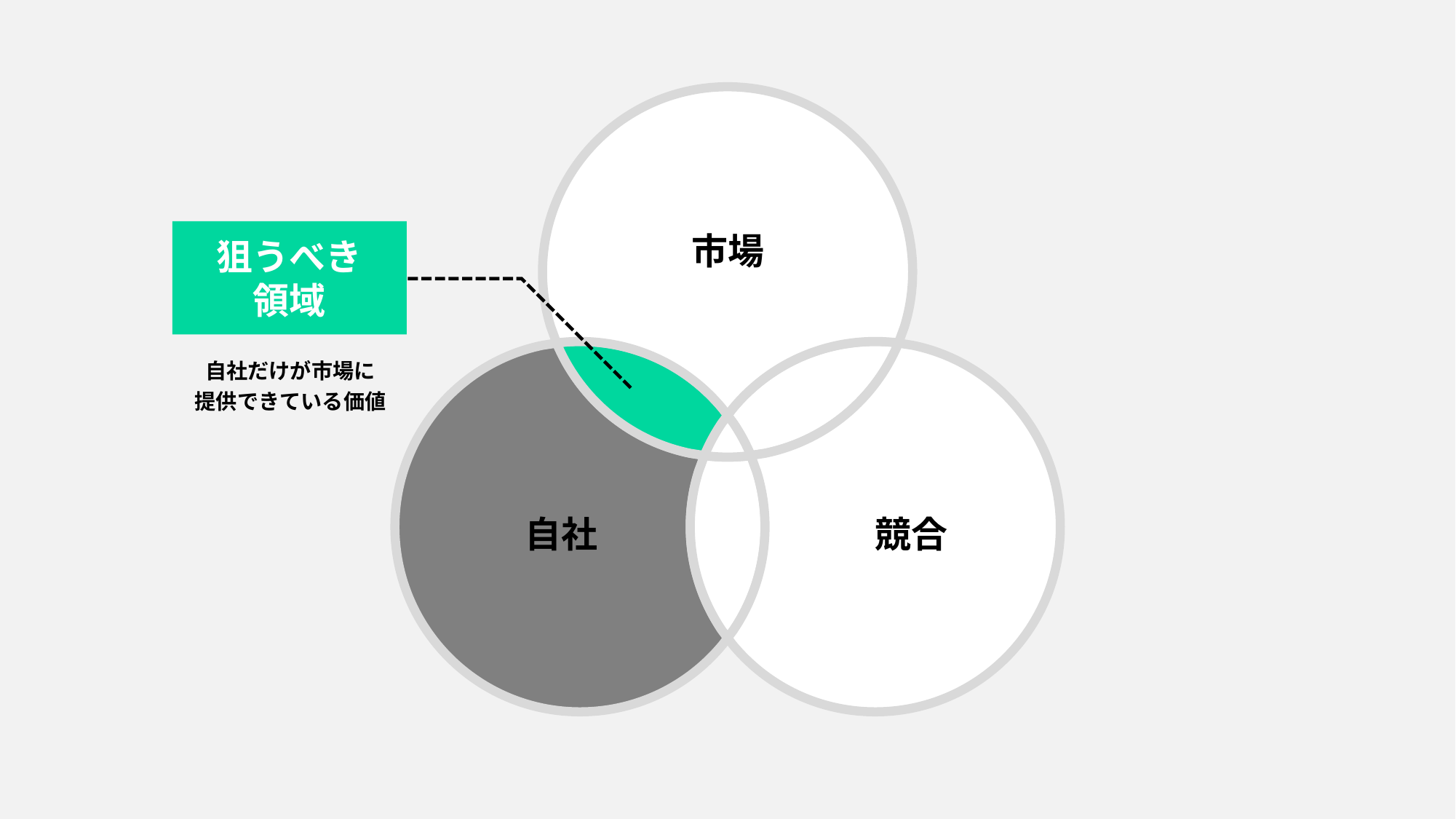

狙うべき
領域
市場

自社だけが市場に
提供できている価値

自社
競合